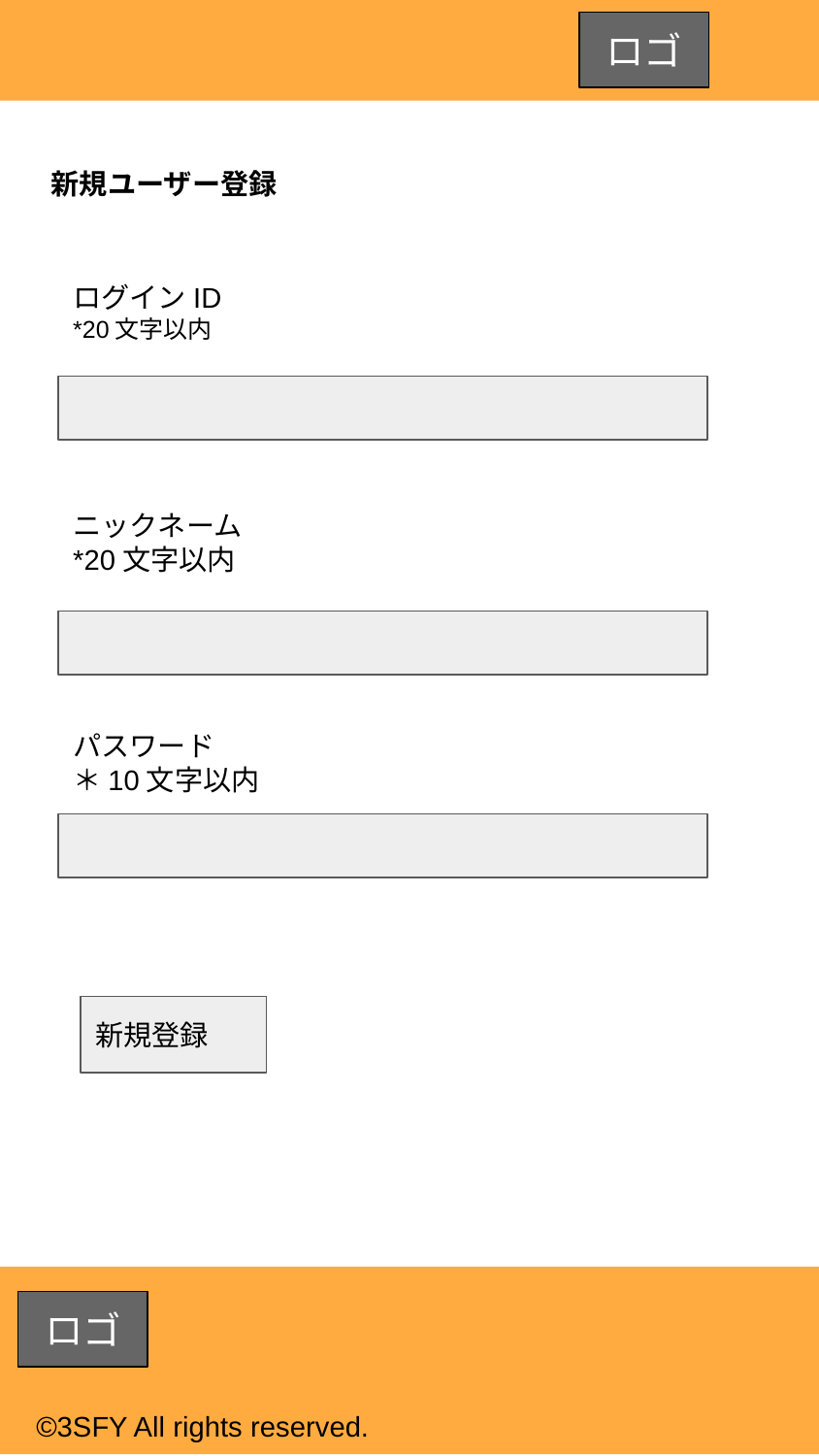

ロゴ
新規ユーザー登録
ログインID
*20文字以内

ニックネーム
*20文字以内

パスワード
＊10文字以内

新規登録

ロゴ
©3SFY All rights reserved.